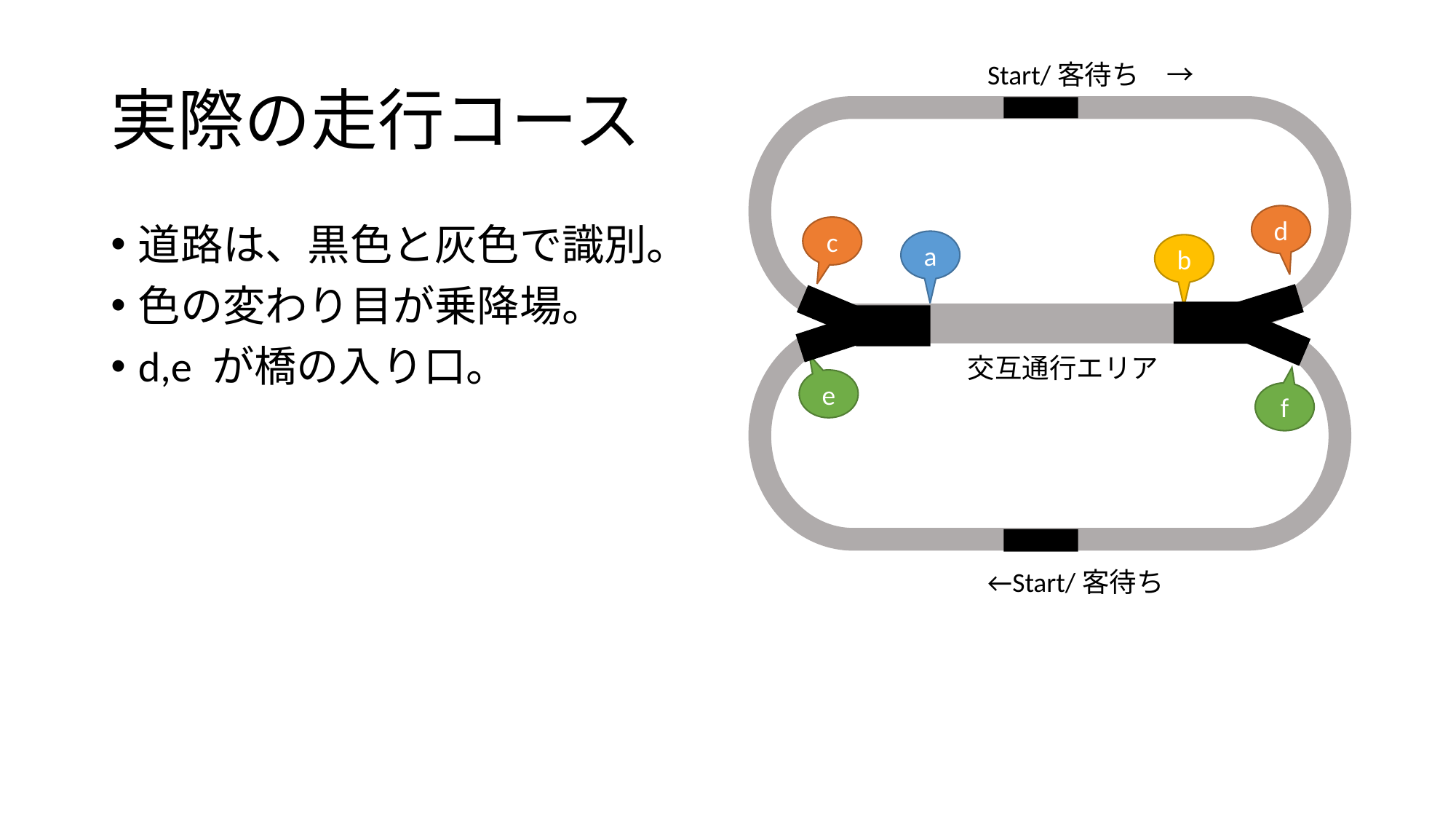

# 実際の走行コース
Start/客待ち　→

d
c
道路は、黒色と灰色で識別。
色の変わり目が乗降場。
d,e が橋の入り口。
a
b

交互通行エリア
e
f

←Start/客待ち